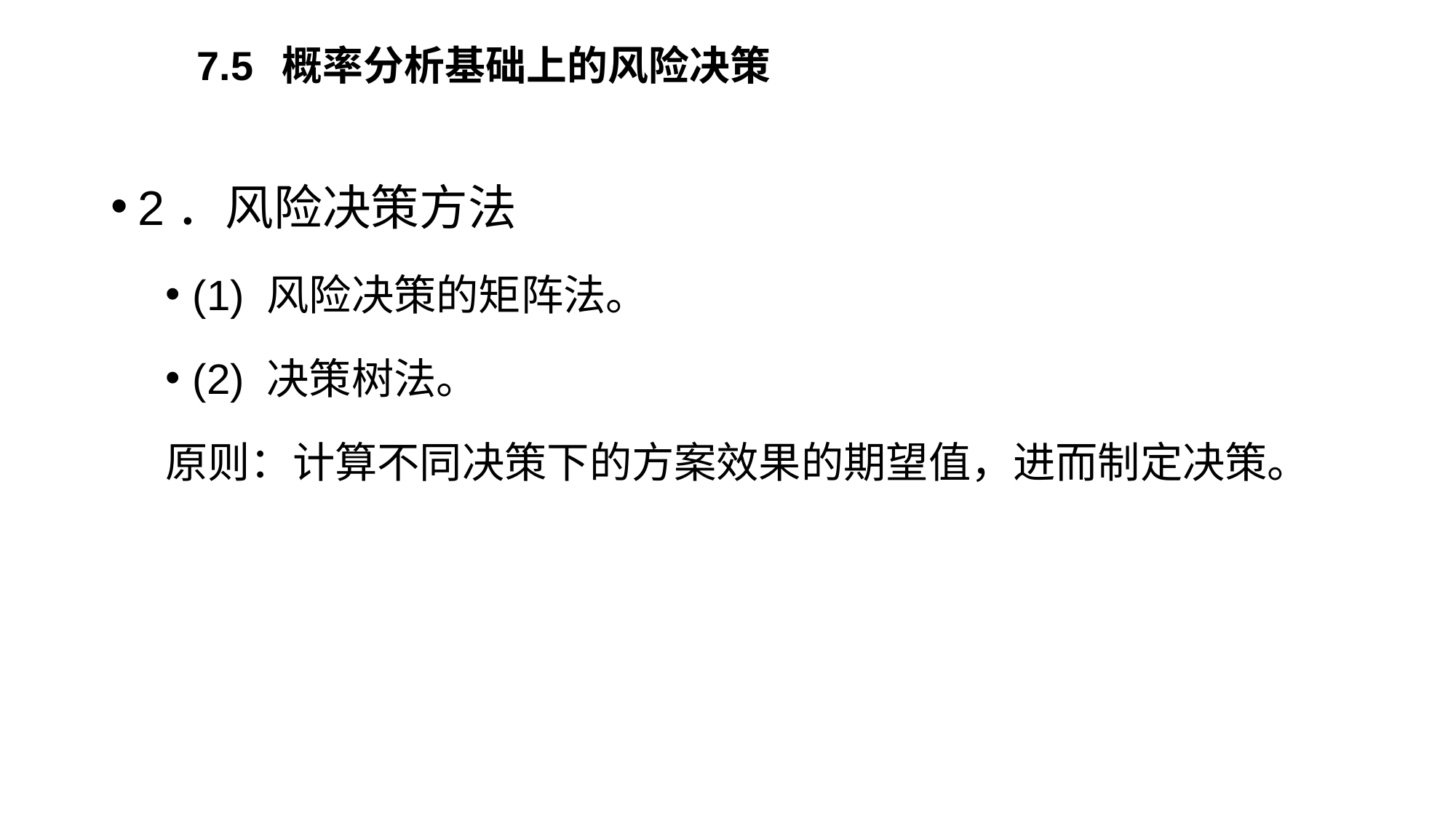

# 7.5  概率分析基础上的风险决策
2．风险决策方法
(1) 风险决策的矩阵法。
(2) 决策树法。
原则：计算不同决策下的方案效果的期望值，进而制定决策。
18